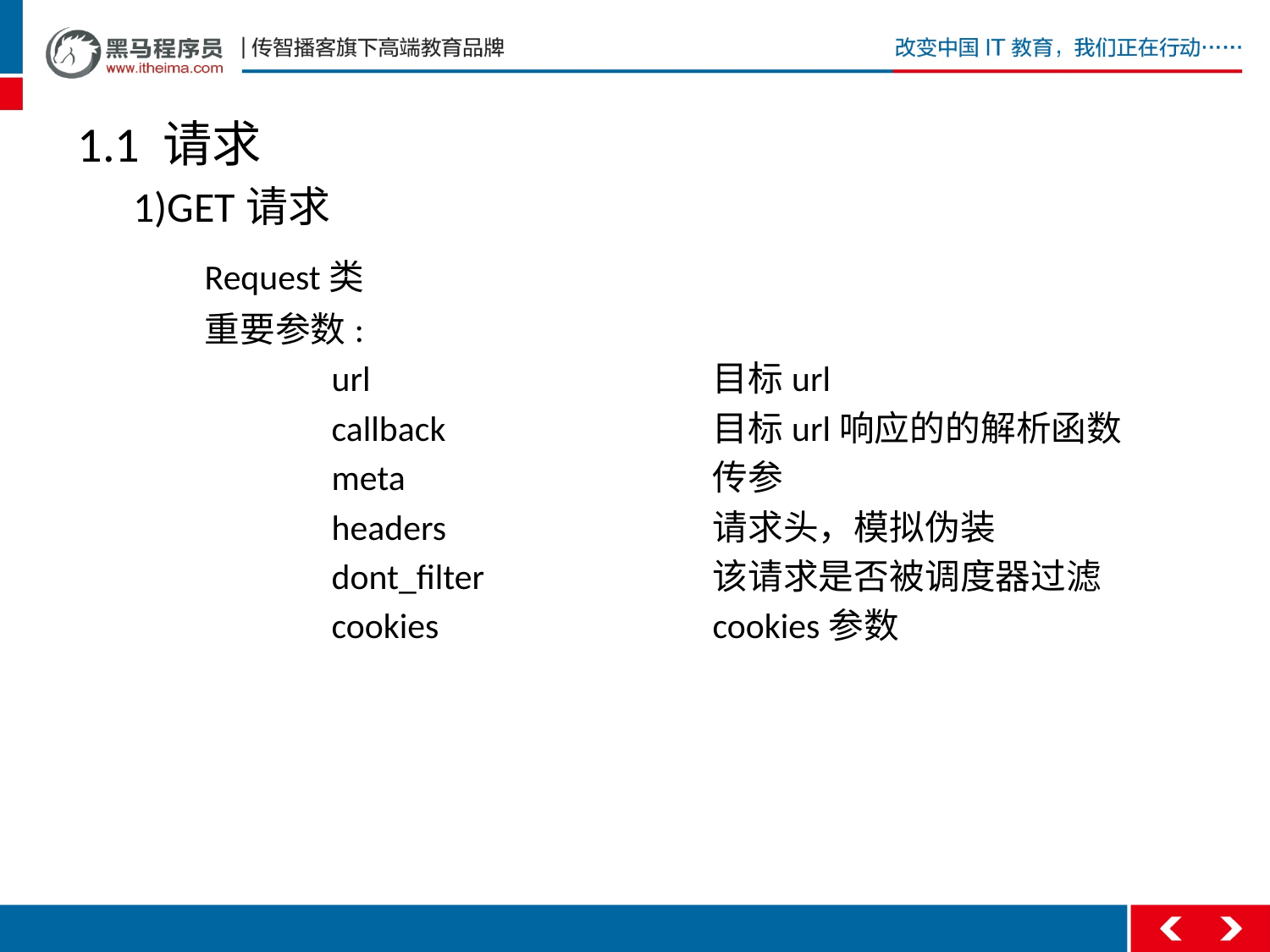

1.1 请求
1)GET请求
	Request类
	重要参数:
		url			目标url
		callback			目标url响应的的解析函数
		meta			传参
		headers			请求头，模拟伪装
		dont_filter		该请求是否被调度器过滤
		cookies			cookies参数